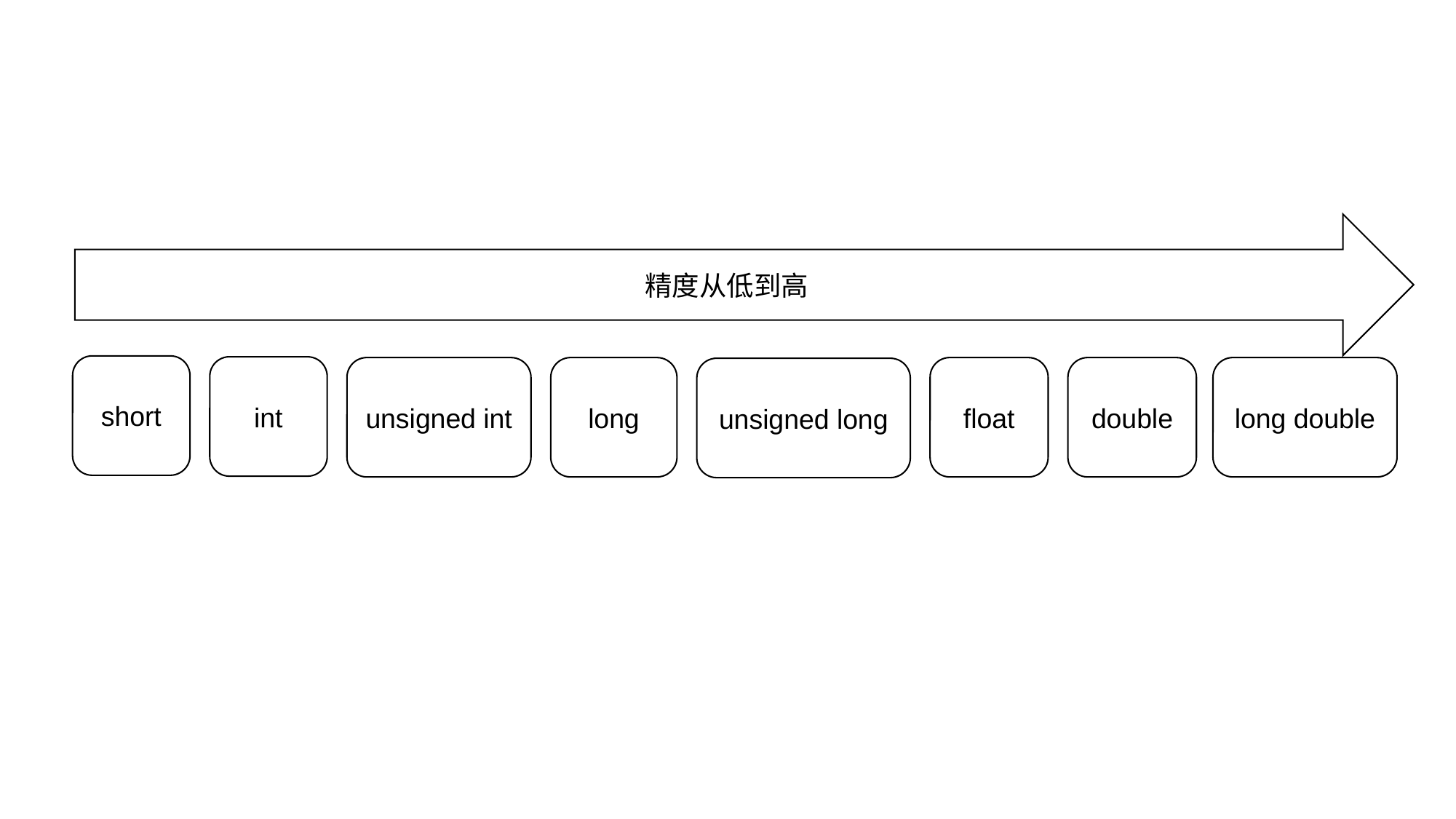

精度从低到高
short
int
long
float
double
long double
unsigned int
unsigned long